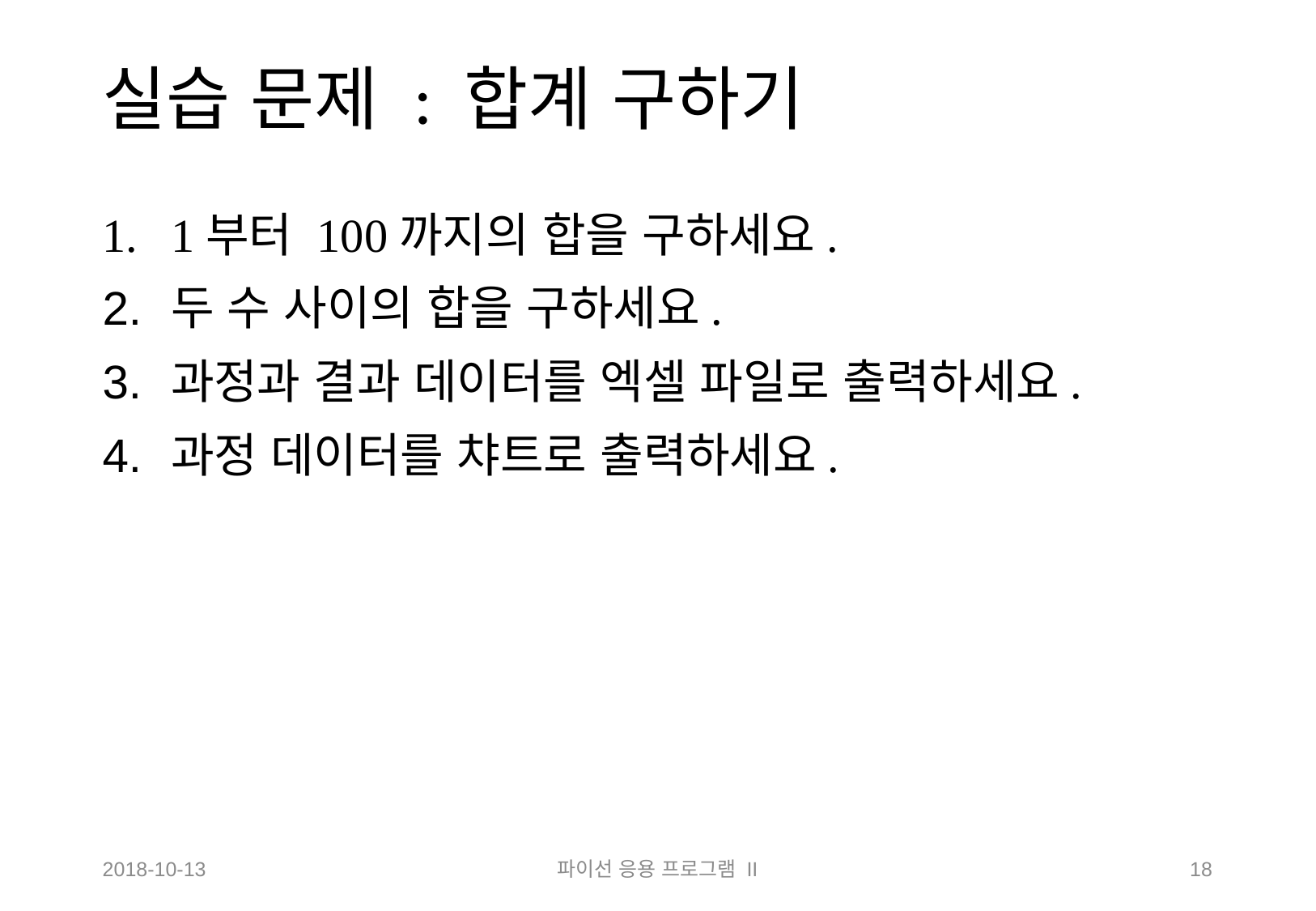

# 실습 문제 : 합계 구하기
1부터 100까지의 합을 구하세요.
두 수 사이의 합을 구하세요.
과정과 결과 데이터를 엑셀 파일로 출력하세요.
과정 데이터를 챠트로 출력하세요.
2018-10-13
파이선 응용 프로그램 II
18